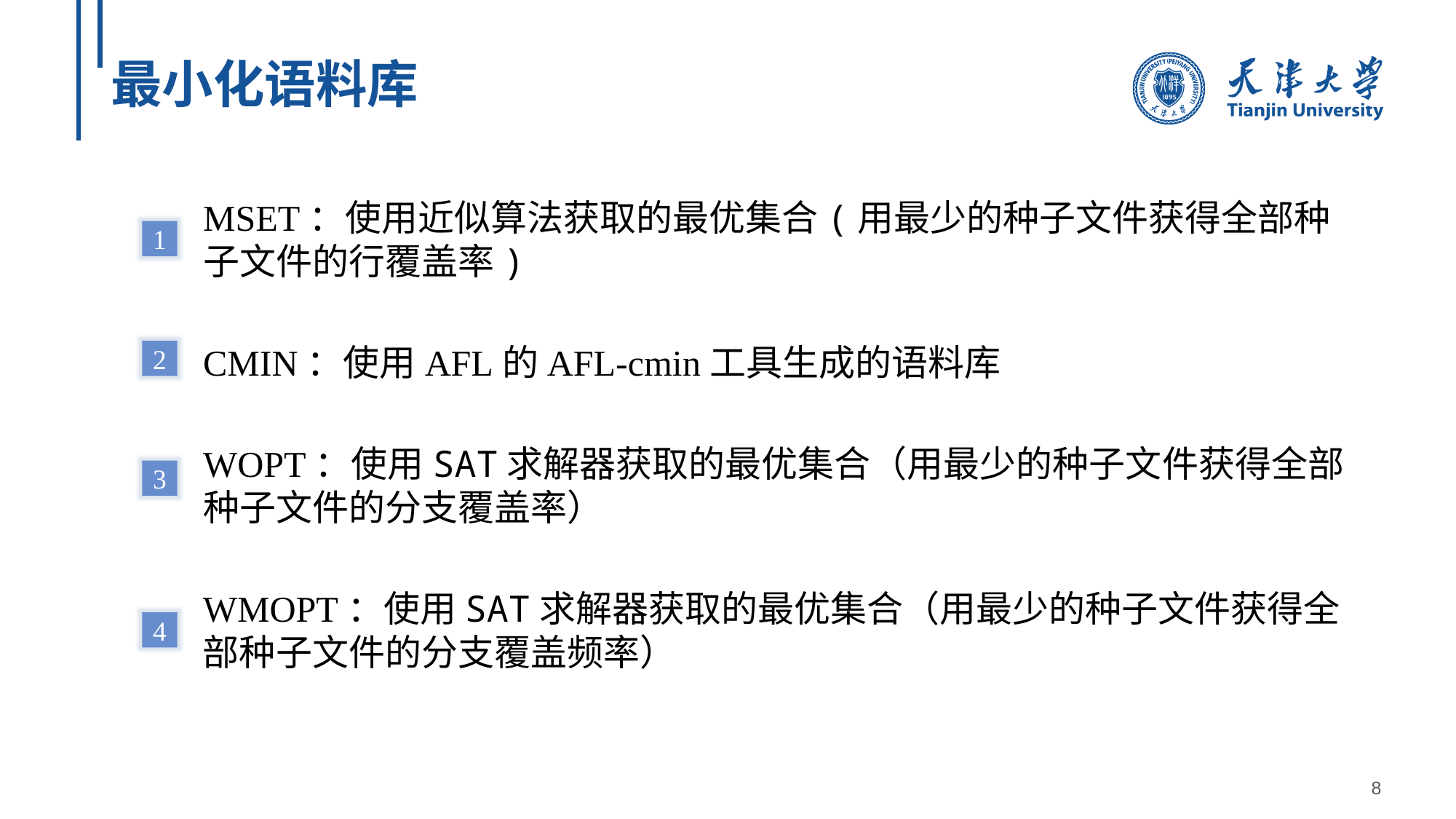

# 最小化语料库
MSET：使用近似算法获取的最优集合(用最少的种子文件获得全部种子文件的行覆盖率)
1
CMIN：使用AFL的AFL-cmin工具生成的语料库
2
WOPT：使用SAT求解器获取的最优集合（用最少的种子文件获得全部种子文件的分支覆盖率）
3
WMOPT：使用SAT求解器获取的最优集合（用最少的种子文件获得全部种子文件的分支覆盖频率）
4